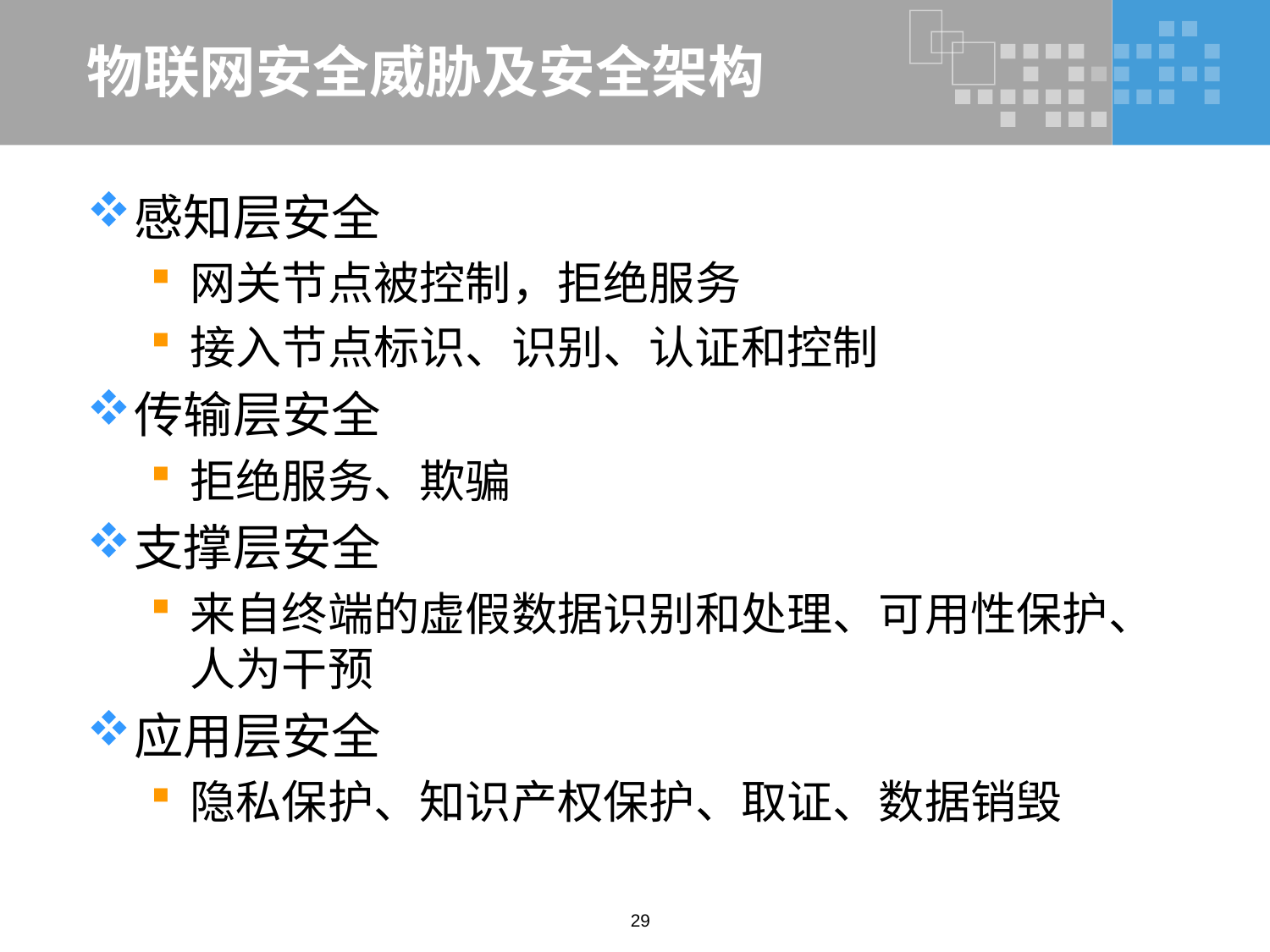

# 物联网安全威胁及安全架构
感知层安全
网关节点被控制，拒绝服务
接入节点标识、识别、认证和控制
传输层安全
拒绝服务、欺骗
支撑层安全
来自终端的虚假数据识别和处理、可用性保护、人为干预
应用层安全
隐私保护、知识产权保护、取证、数据销毁

29